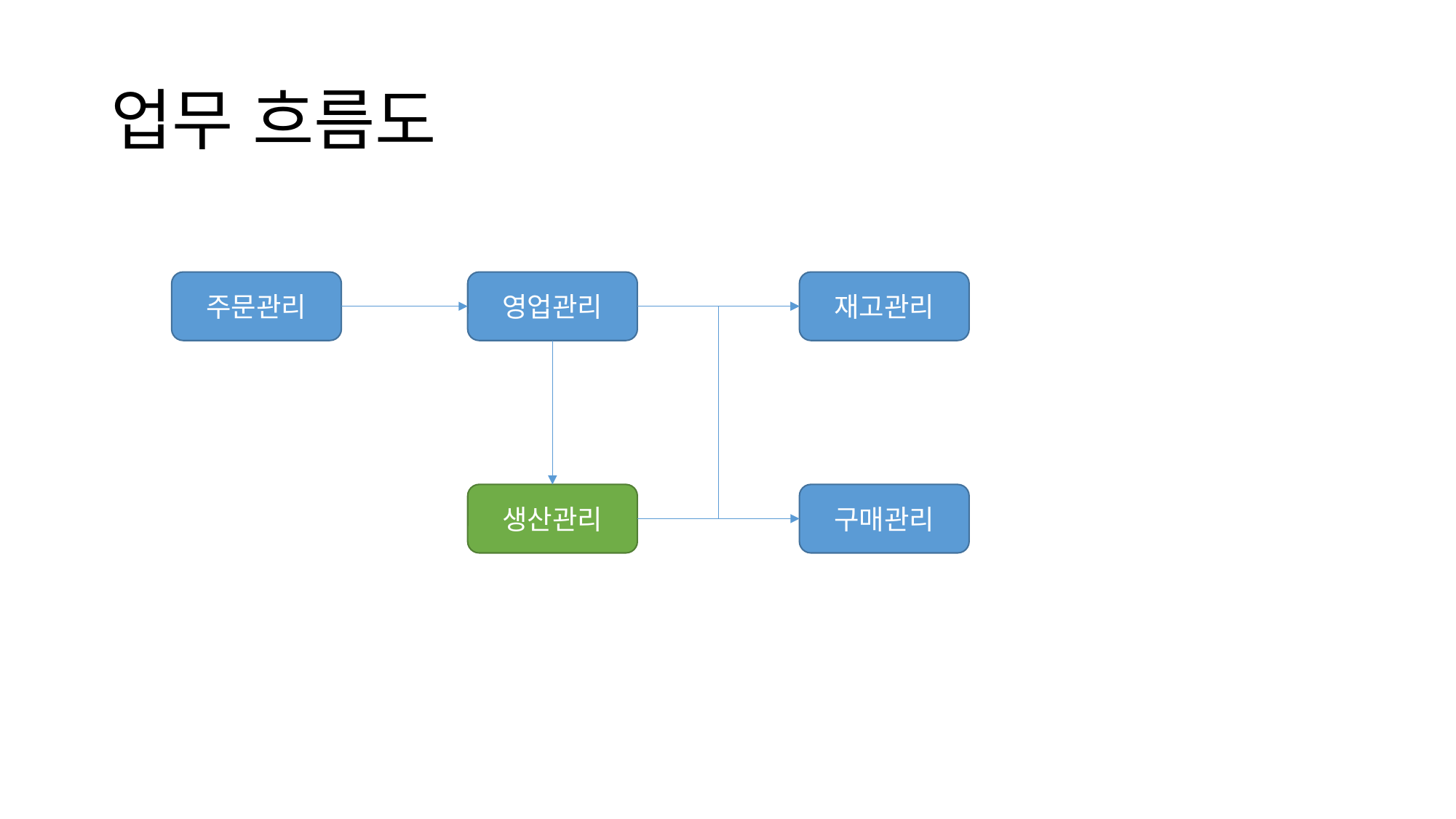

# 업무 흐름도
주문관리
영업관리
재고관리
생산관리
구매관리